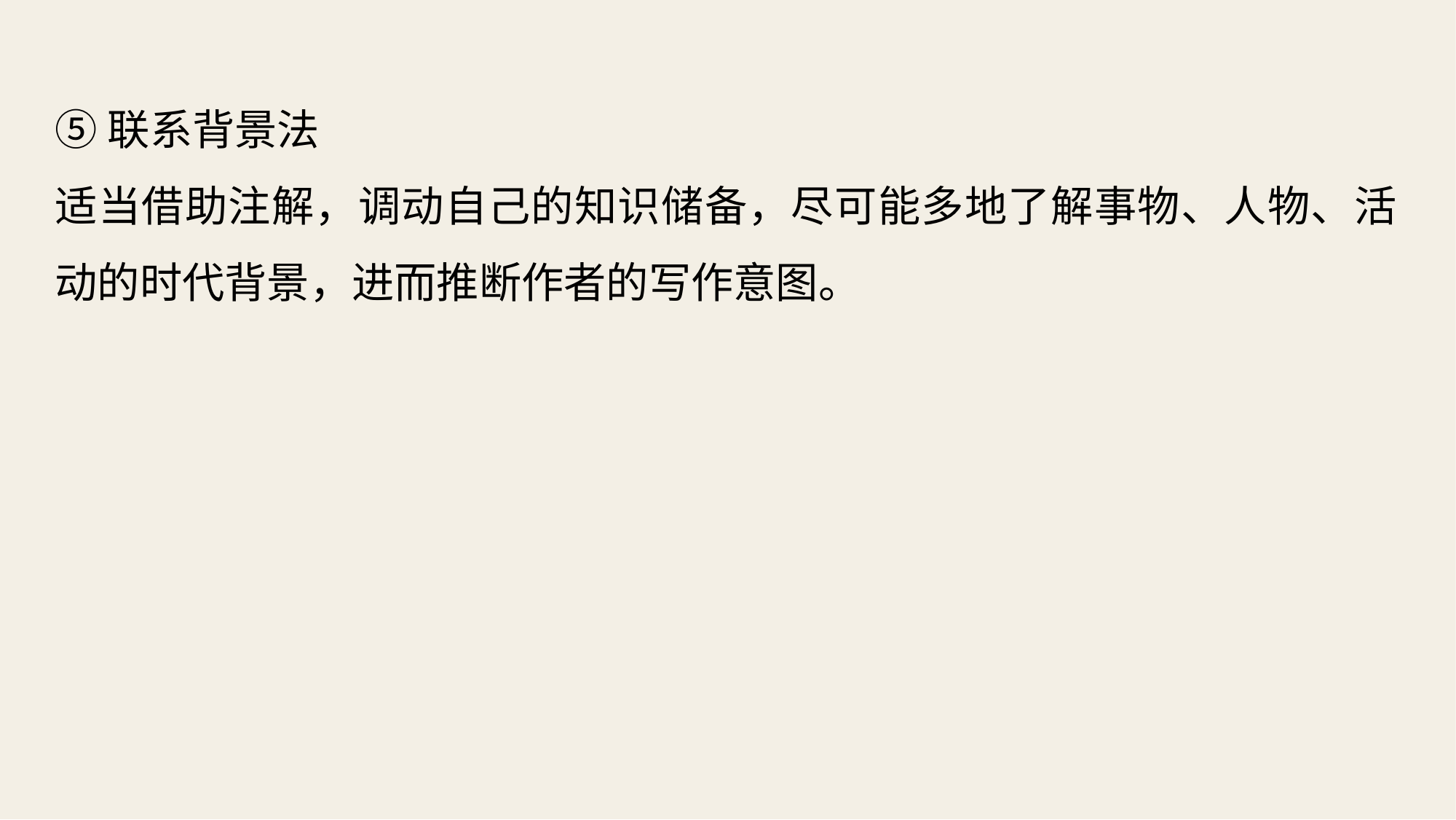

⑤联系背景法
适当借助注解，调动自己的知识储备，尽可能多地了解事物、人物、活动的时代背景，进而推断作者的写作意图。